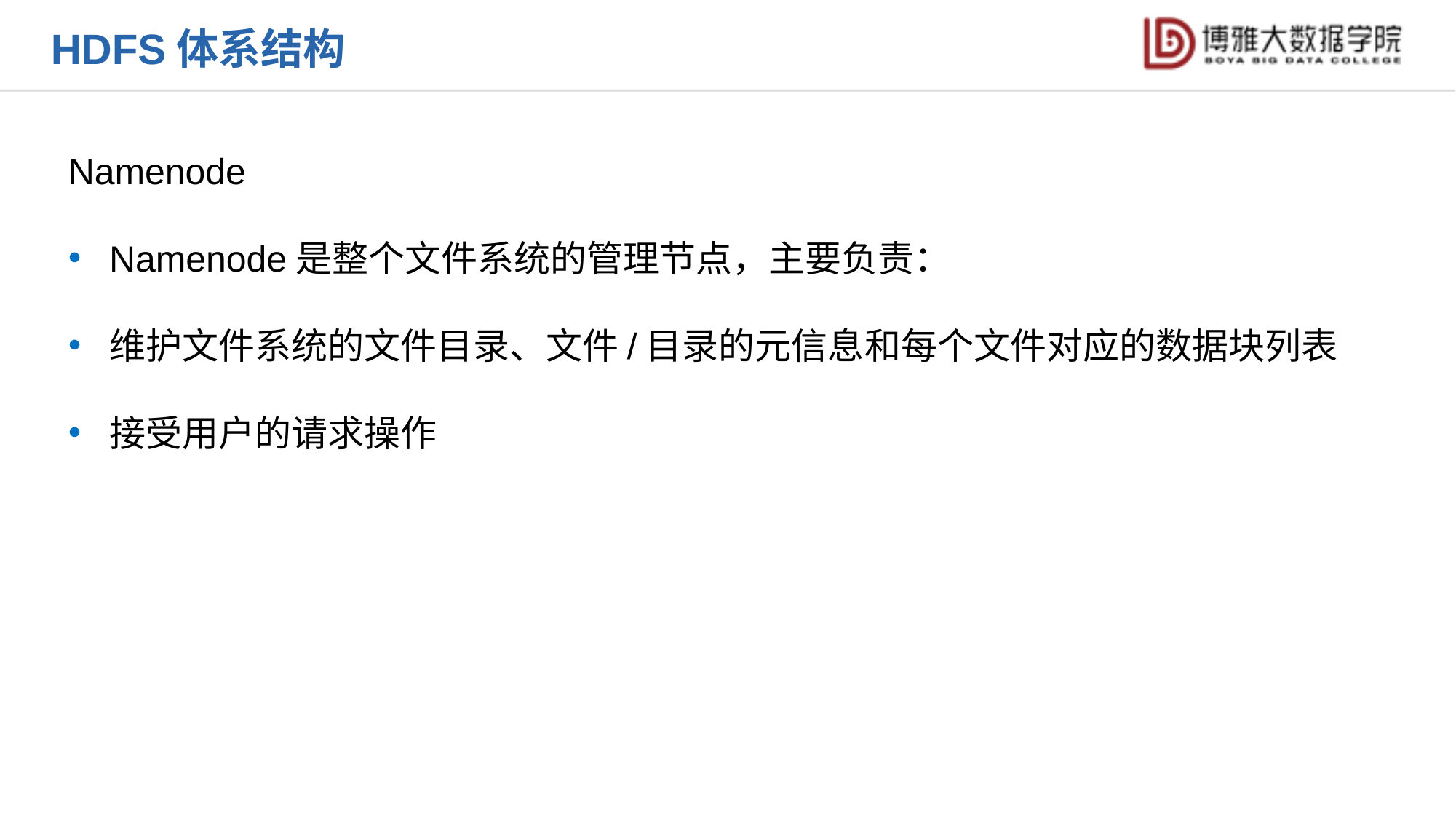

HDFS体系结构
Namenode

Namenode是整个文件系统的管理节点，主要负责：

维护文件系统的文件目录、文件/目录的元信息和每个文件对应的数据块列表

接受用户的请求操作